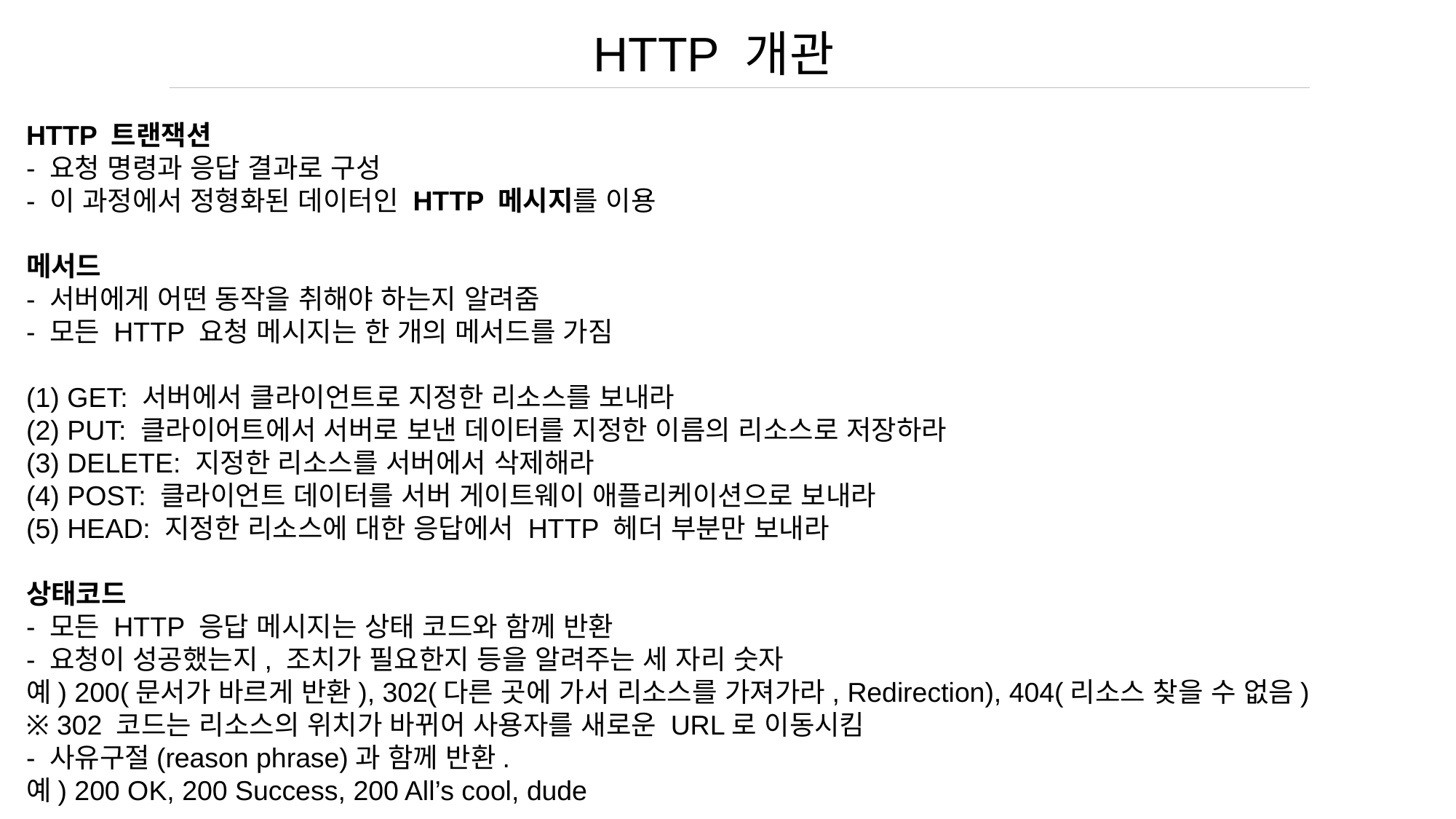

HTTP 개관
HTTP 트랜잭션
- 요청 명령과 응답 결과로 구성
- 이 과정에서 정형화된 데이터인 HTTP 메시지를 이용

메서드
- 서버에게 어떤 동작을 취해야 하는지 알려줌
- 모든 HTTP 요청 메시지는 한 개의 메서드를 가짐

GET: 서버에서 클라이언트로 지정한 리소스를 보내라
PUT: 클라이어트에서 서버로 보낸 데이터를 지정한 이름의 리소스로 저장하라
DELETE: 지정한 리소스를 서버에서 삭제해라
POST: 클라이언트 데이터를 서버 게이트웨이 애플리케이션으로 보내라
HEAD: 지정한 리소스에 대한 응답에서 HTTP 헤더 부분만 보내라

상태코드
- 모든 HTTP 응답 메시지는 상태 코드와 함께 반환
- 요청이 성공했는지, 조치가 필요한지 등을 알려주는 세 자리 숫자
예) 200(문서가 바르게 반환), 302(다른 곳에 가서 리소스를 가져가라, Redirection), 404(리소스 찾을 수 없음)
※ 302 코드는 리소스의 위치가 바뀌어 사용자를 새로운 URL로 이동시킴
- 사유구절(reason phrase)과 함께 반환.
예) 200 OK, 200 Success, 200 All’s cool, dude